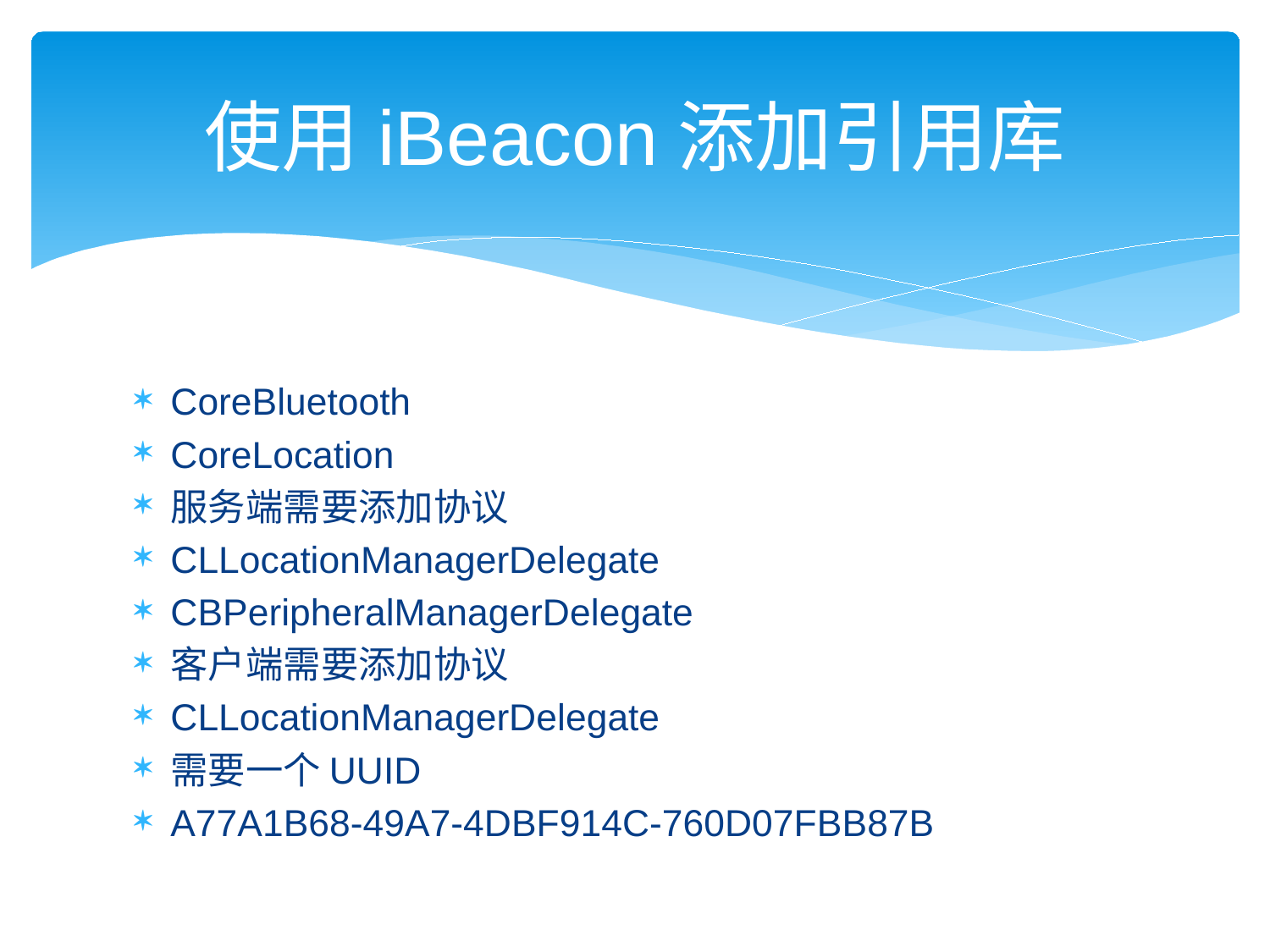

# 使用iBeacon添加引用库
CoreBluetooth
CoreLocation
服务端需要添加协议
CLLocationManagerDelegate
CBPeripheralManagerDelegate
客户端需要添加协议
CLLocationManagerDelegate
需要一个UUID
A77A1B68-49A7-4DBF914C-760D07FBB87B